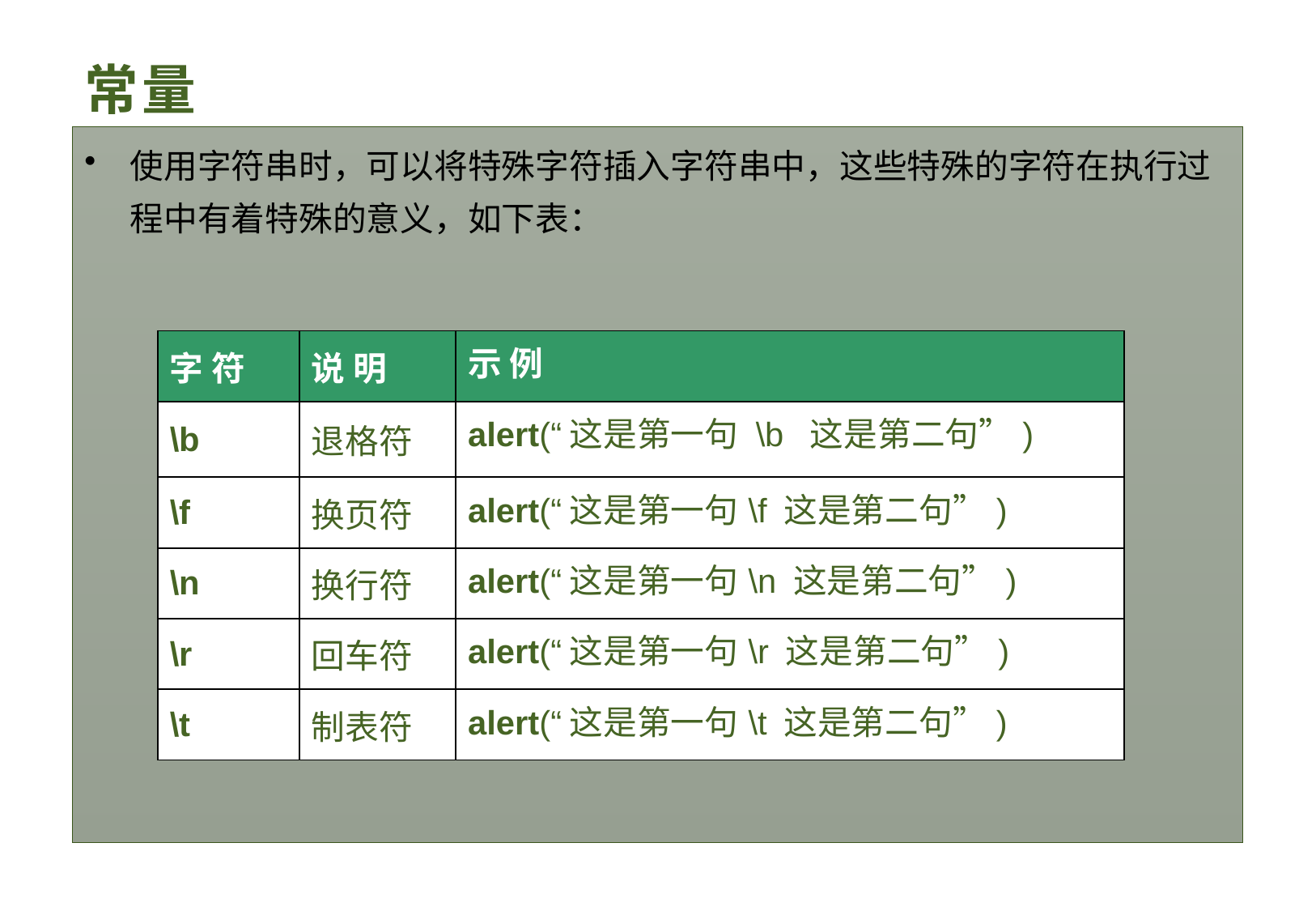

# 常量
使用字符串时，可以将特殊字符插入字符串中，这些特殊的字符在执行过程中有着特殊的意义，如下表：
| 字 符 | 说 明 | 示 例 |
| --- | --- | --- |
| \b | 退格符 | alert(“这是第一句 \b 这是第二句”) |
| \f | 换页符 | alert(“这是第一句\f 这是第二句”) |
| \n | 换行符 | alert(“这是第一句\n 这是第二句”) |
| \r | 回车符 | alert(“这是第一句\r 这是第二句”) |
| \t | 制表符 | alert(“这是第一句\t 这是第二句”) |